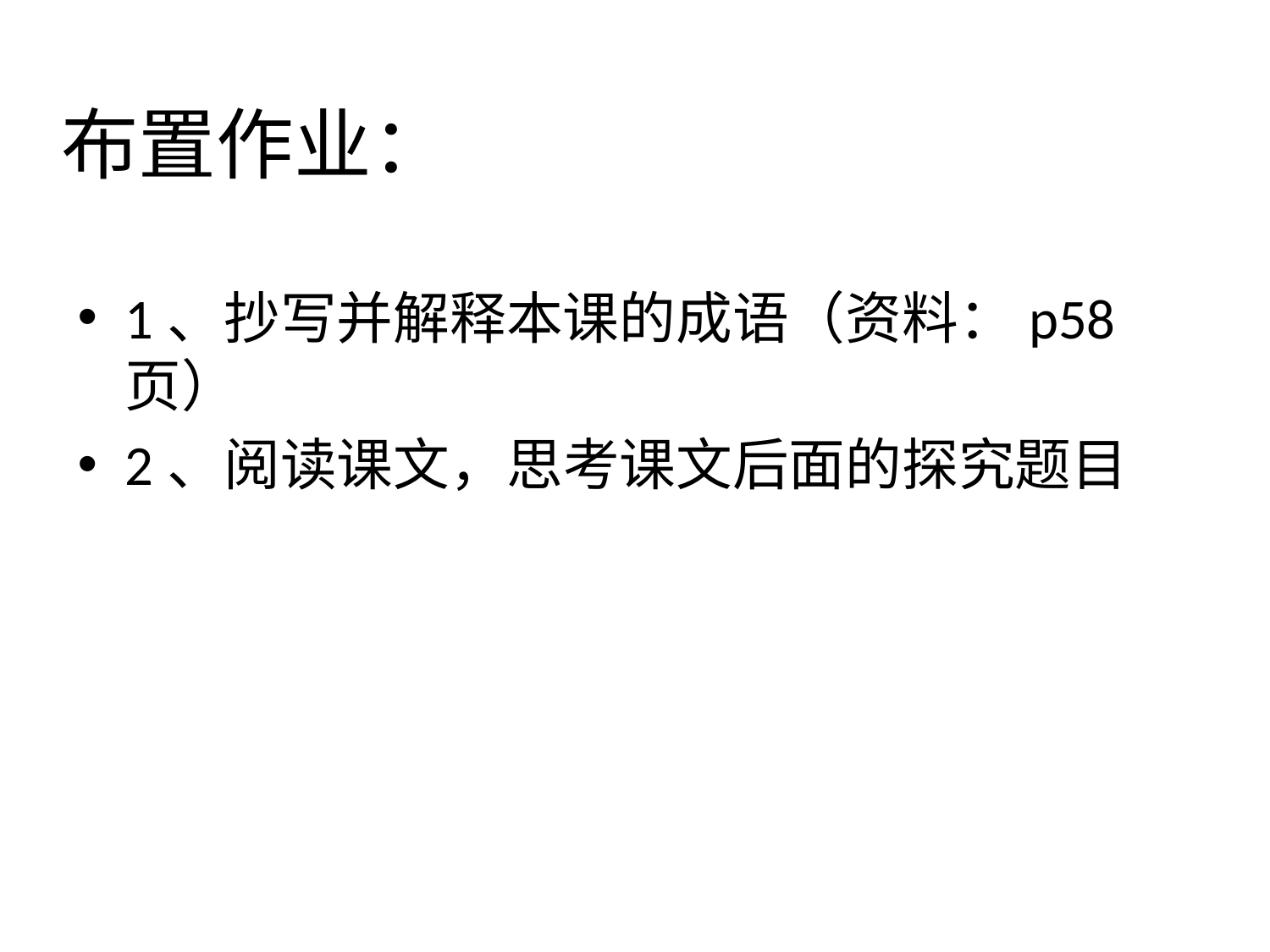

# 布置作业：
1、抄写并解释本课的成语（资料：p58页）
2、阅读课文，思考课文后面的探究题目